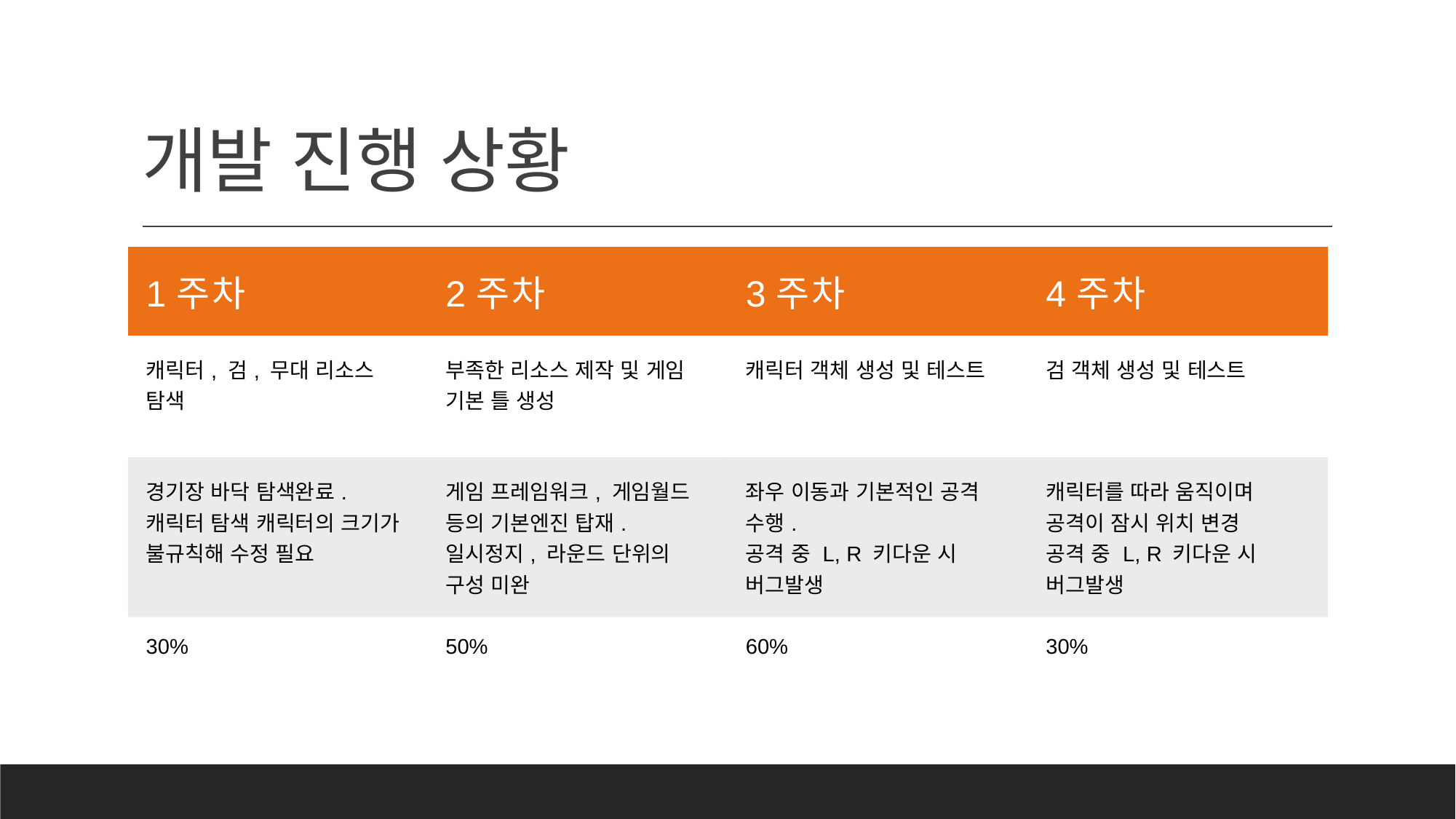

# 개발 진행 상황
| 1주차 | 2주차 | 3주차 | 4주차 |
| --- | --- | --- | --- |
| 캐릭터, 검, 무대 리소스 탐색 | 부족한 리소스 제작 및 게임 기본 틀 생성 | 캐릭터 객체 생성 및 테스트 | 검 객체 생성 및 테스트 |
| 경기장 바닥 탐색완료. 캐릭터 탐색 캐릭터의 크기가 불규칙해 수정 필요 | 게임 프레임워크, 게임월드 등의 기본엔진 탑재. 일시정지, 라운드 단위의 구성 미완 | 좌우 이동과 기본적인 공격 수행. 공격 중 L, R 키다운 시 버그발생 | 캐릭터를 따라 움직이며 공격이 잠시 위치 변경 공격 중 L, R 키다운 시 버그발생 |
| 30% | 50% | 60% | 30% |